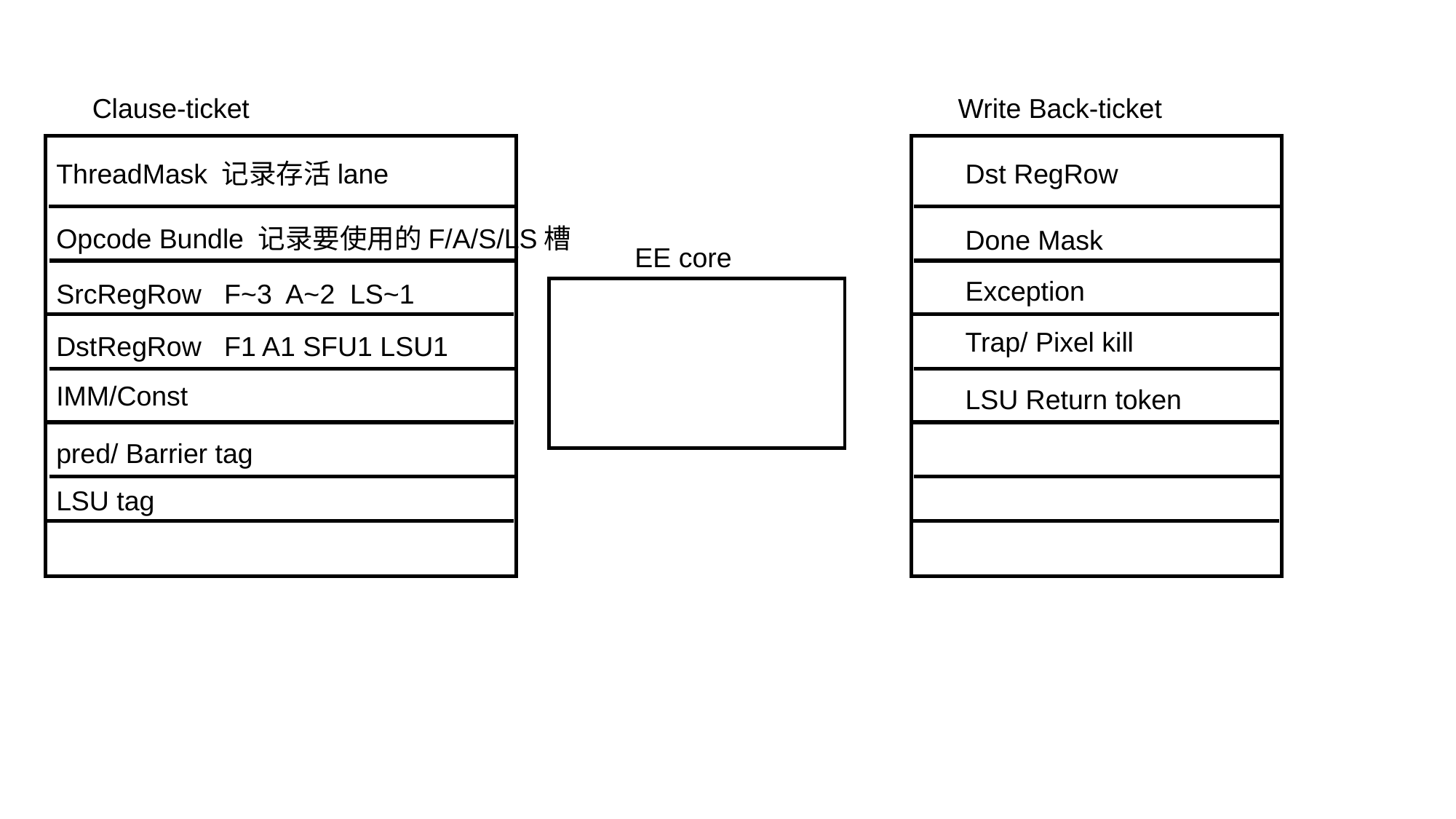

Clause-ticket
Write Back-ticket

ThreadMask 记录存活lane
Dst RegRow
Opcode Bundle 记录要使用的F/A/S/LS槽
Done Mask
EE core

Exception
SrcRegRow   F~3  A~2  LS~1
Trap/ Pixel kill
DstRegRow   F1 A1 SFU1 LSU1
IMM/Const
LSU Return token
pred/ Barrier tag
LSU tag